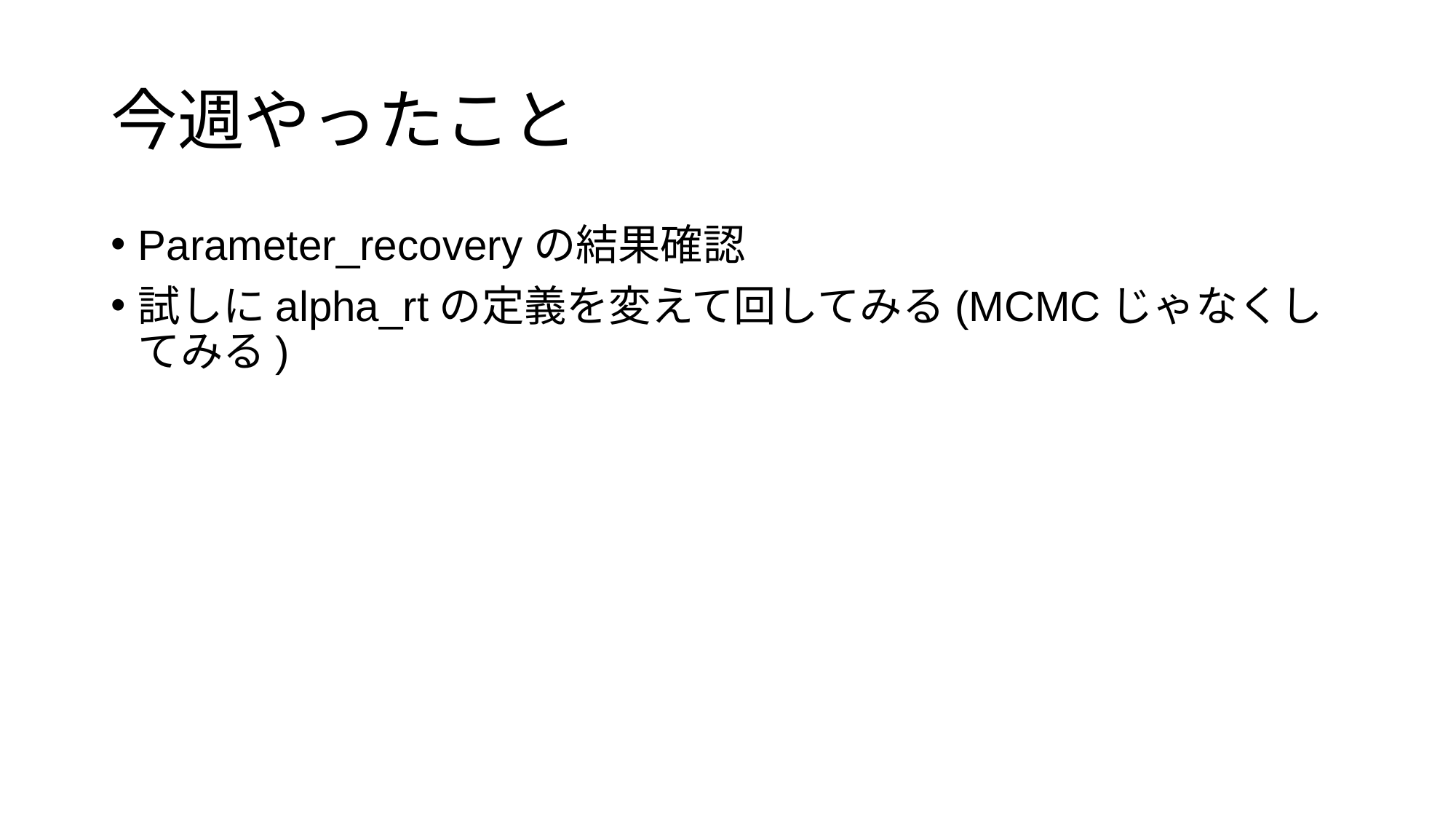

# 今週やったこと
Parameter_recoveryの結果確認
試しにalpha_rtの定義を変えて回してみる(MCMCじゃなくしてみる)